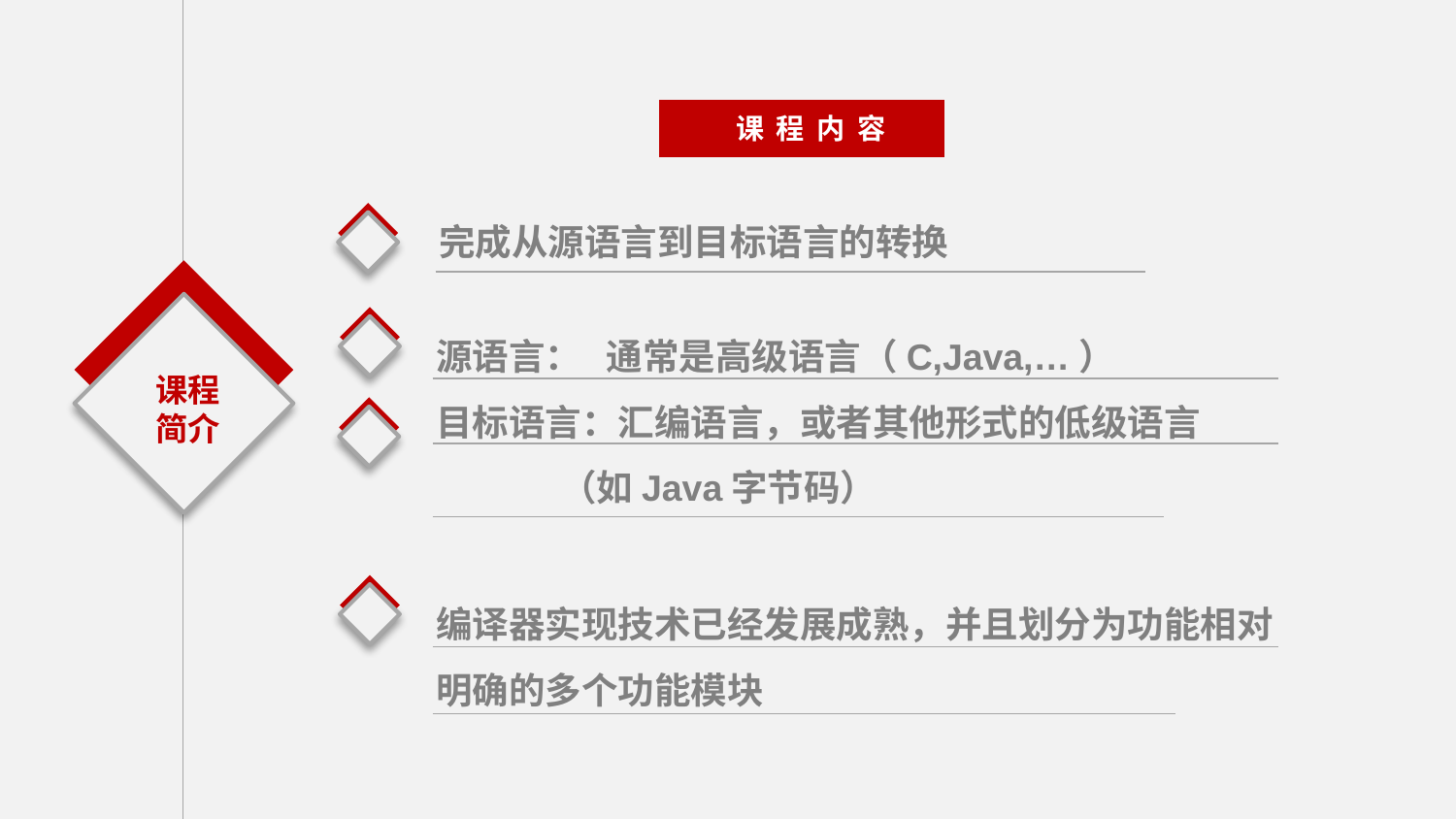

课程内容

完成从源语言到目标语言的转换

源语言：   通常是高级语言（C,Java,…）
目标语言：汇编语言，或者其他形式的低级语言
              （如Java字节码）
课程
简介

编译器实现技术已经发展成熟，并且划分为功能相对明确的多个功能模块